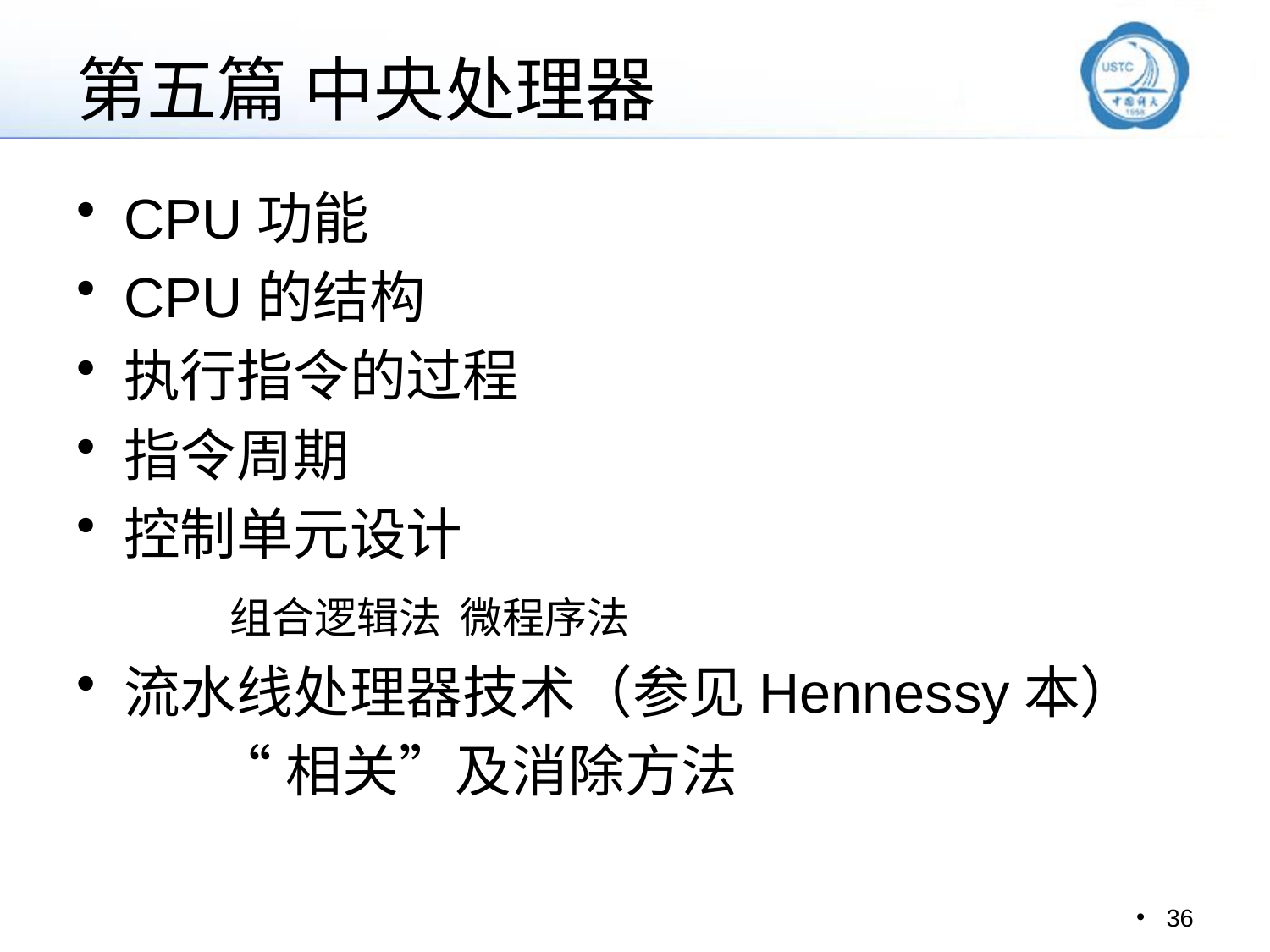

# 第五篇 中央处理器
CPU功能
CPU的结构
执行指令的过程
指令周期
控制单元设计
           组合逻辑法  微程序法
流水线处理器技术（参见Hennessy本）
           “相关”及消除方法
36